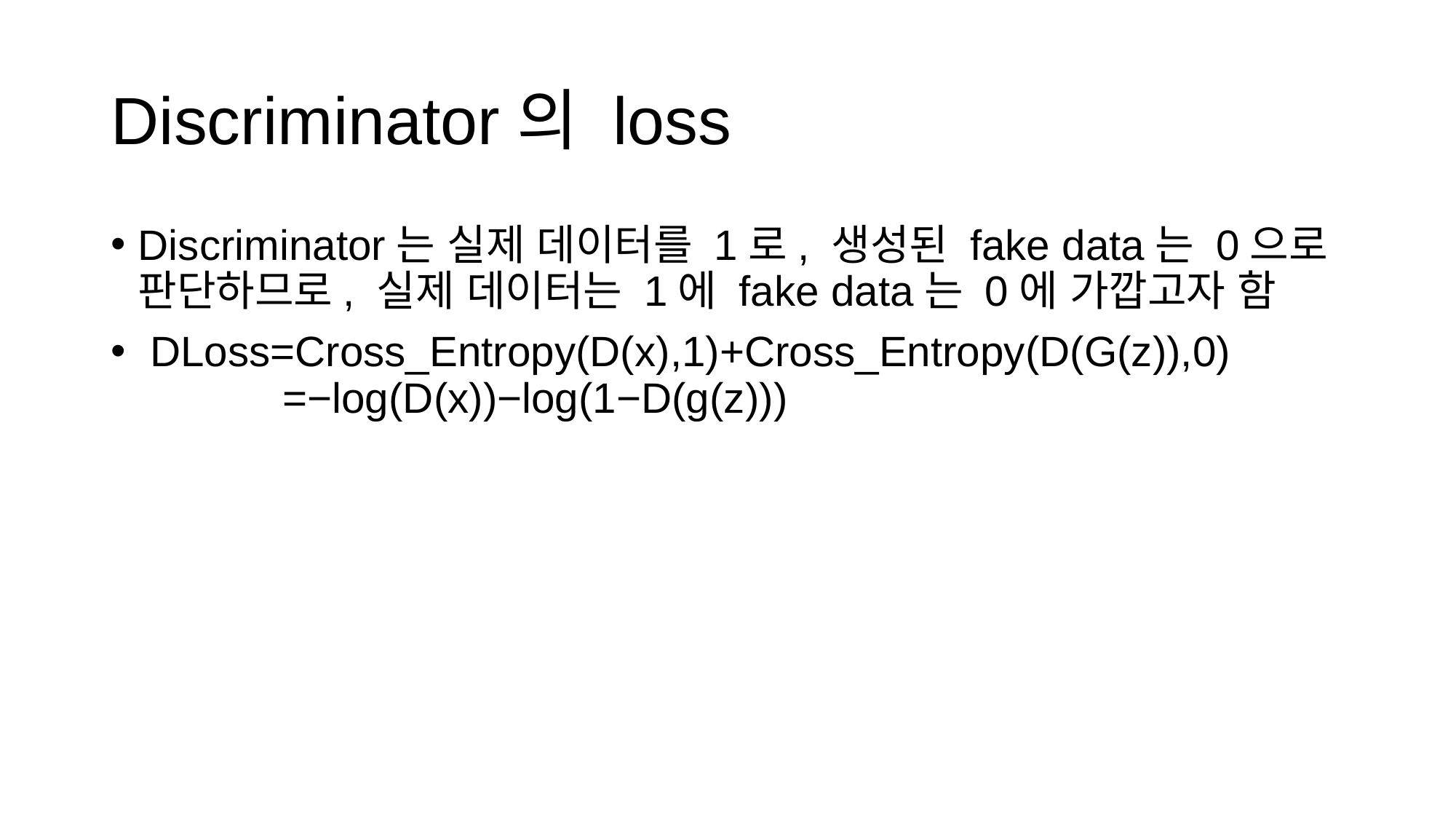

# Discriminator의 loss
Discriminator는 실제 데이터를 1로, 생성된 fake data는 0으로 판단하므로, 실제 데이터는 1에 fake data는 0에 가깝고자 함
 DLoss=Cross_Entropy(D(x),1)+Cross_Entropy(D(G(z)),0) 		   =−log(D(x))−log(1−D(g(z)))